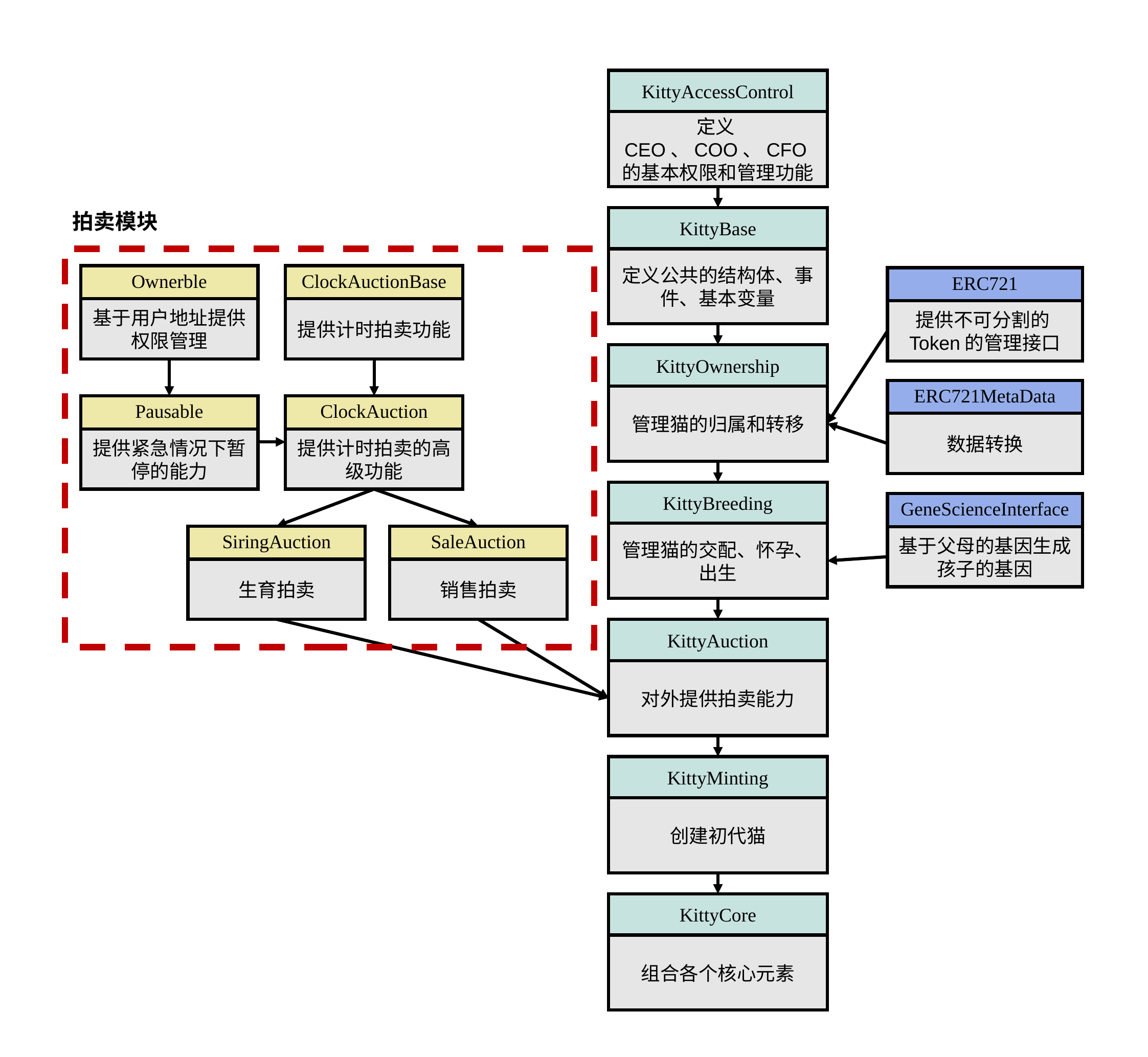

KittyAccessControl

定义CEO、COO、CFO的基本权限和管理功能
拍卖模块
KittyBase

定义公共的结构体、事件、基本变量

Ownerble

基于用户地址提供权限管理
ClockAuctionBase

提供计时拍卖功能
ERC721

提供不可分割的Token的管理接口
KittyOwnership

管理猫的归属和转移
ERC721MetaData

数据转换
Pausable

提供紧急情况下暂停的能力
ClockAuction

提供计时拍卖的高级功能
KittyBreeding

管理猫的交配、怀孕、出生
GeneScienceInterface

基于父母的基因生成孩子的基因
SiringAuction

生育拍卖
SaleAuction

销售拍卖
KittyAuction

对外提供拍卖能力
KittyMinting

创建初代猫
KittyCore

组合各个核心元素